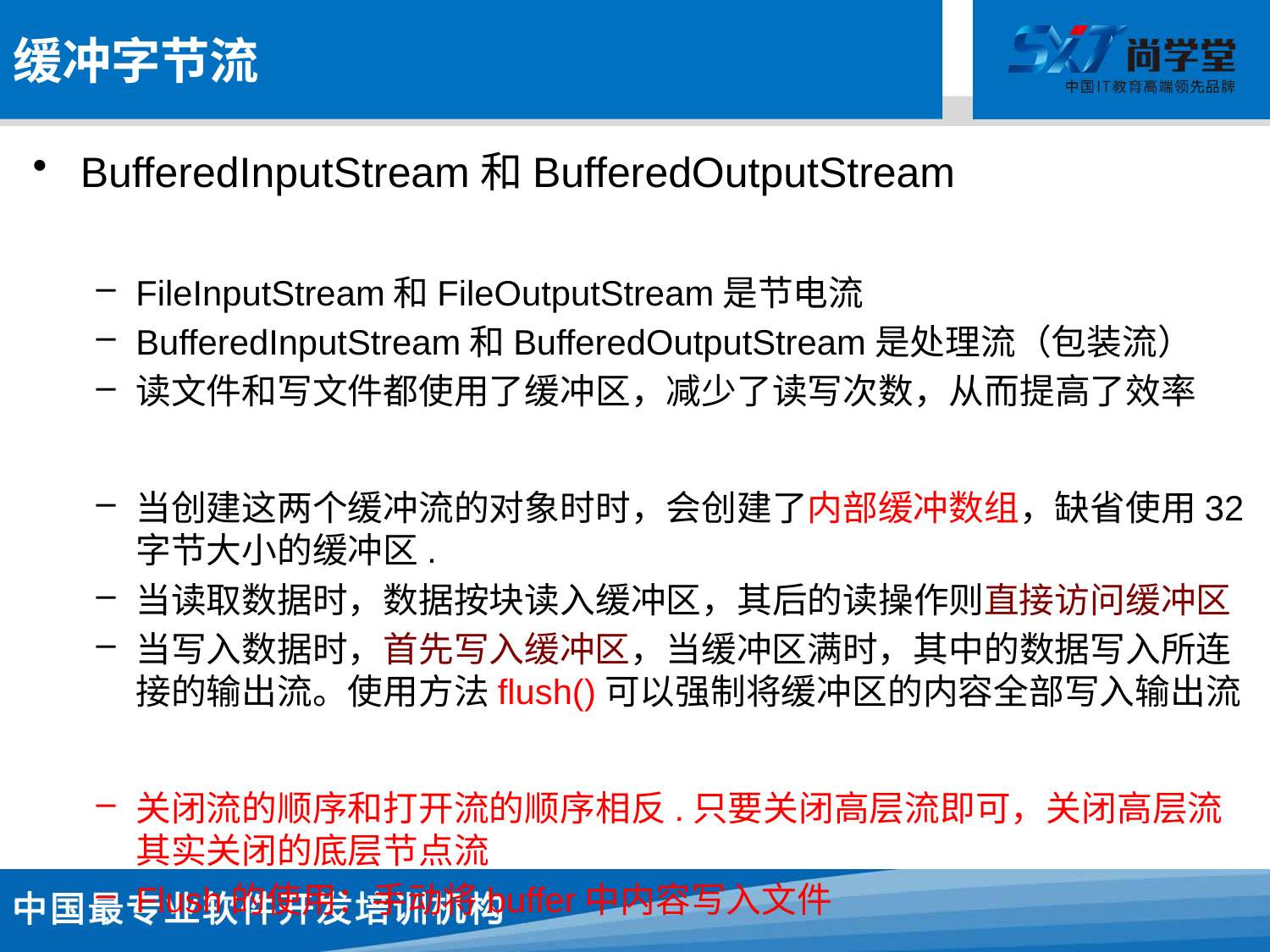

# 缓冲字节流
BufferedInputStream和BufferedOutputStream

FileInputStream和FileOutputStream是节电流
BufferedInputStream和BufferedOutputStream是处理流（包装流）
读文件和写文件都使用了缓冲区，减少了读写次数，从而提高了效率

当创建这两个缓冲流的对象时时，会创建了内部缓冲数组，缺省使用32字节大小的缓冲区.
当读取数据时，数据按块读入缓冲区，其后的读操作则直接访问缓冲区
当写入数据时，首先写入缓冲区，当缓冲区满时，其中的数据写入所连接的输出流。使用方法flush()可以强制将缓冲区的内容全部写入输出流

关闭流的顺序和打开流的顺序相反.只要关闭高层流即可，关闭高层流其实关闭的底层节点流
Flush的使用：手动将buffer中内容写入文件